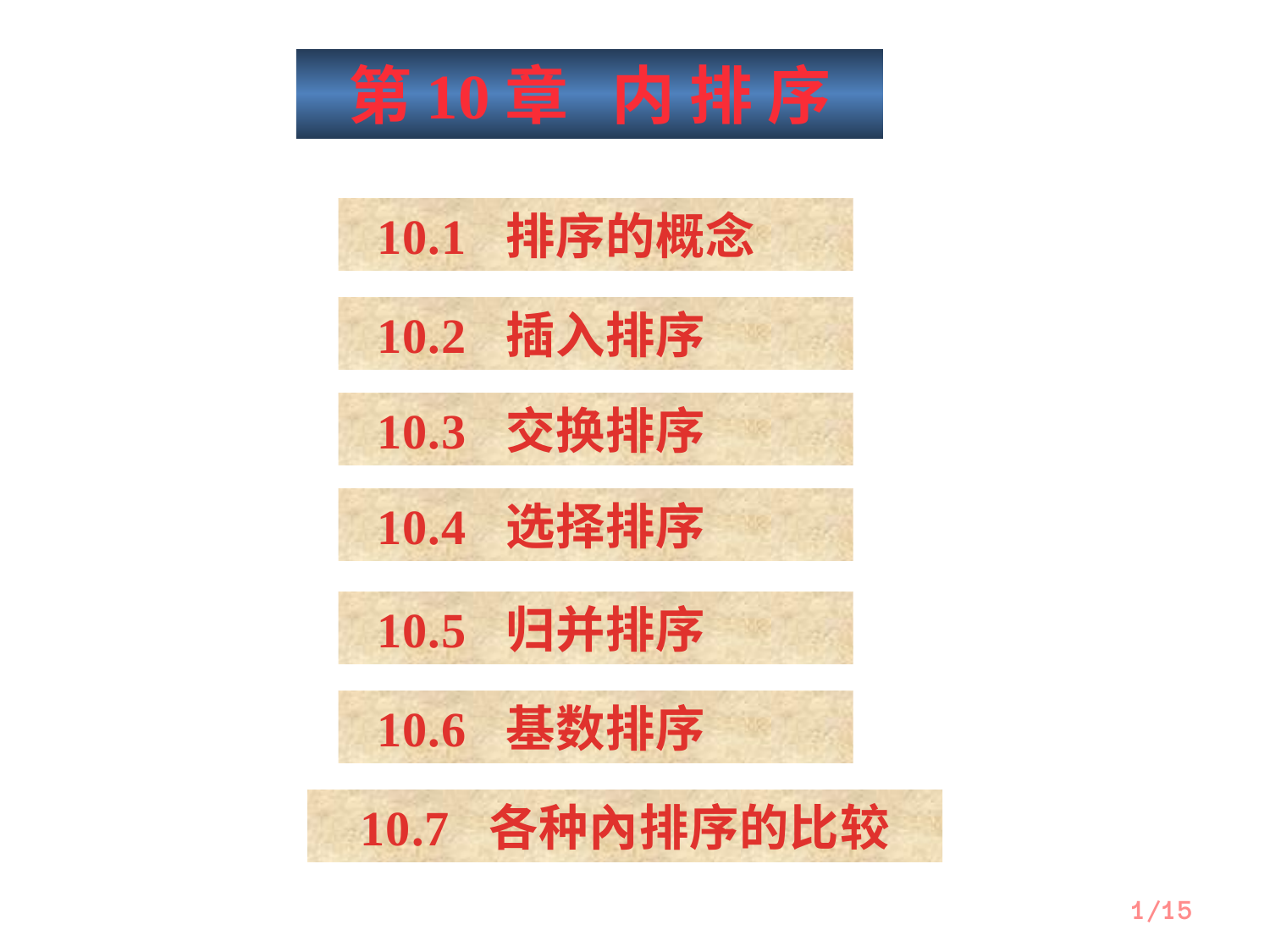

第10章   内 排 序
  10.1  排序的概念
  10.2  插入排序
  10.3  交换排序
  10.4  选择排序
  10.5  归并排序
  10.6  基数排序
10.7  各种內排序的比较
1/15